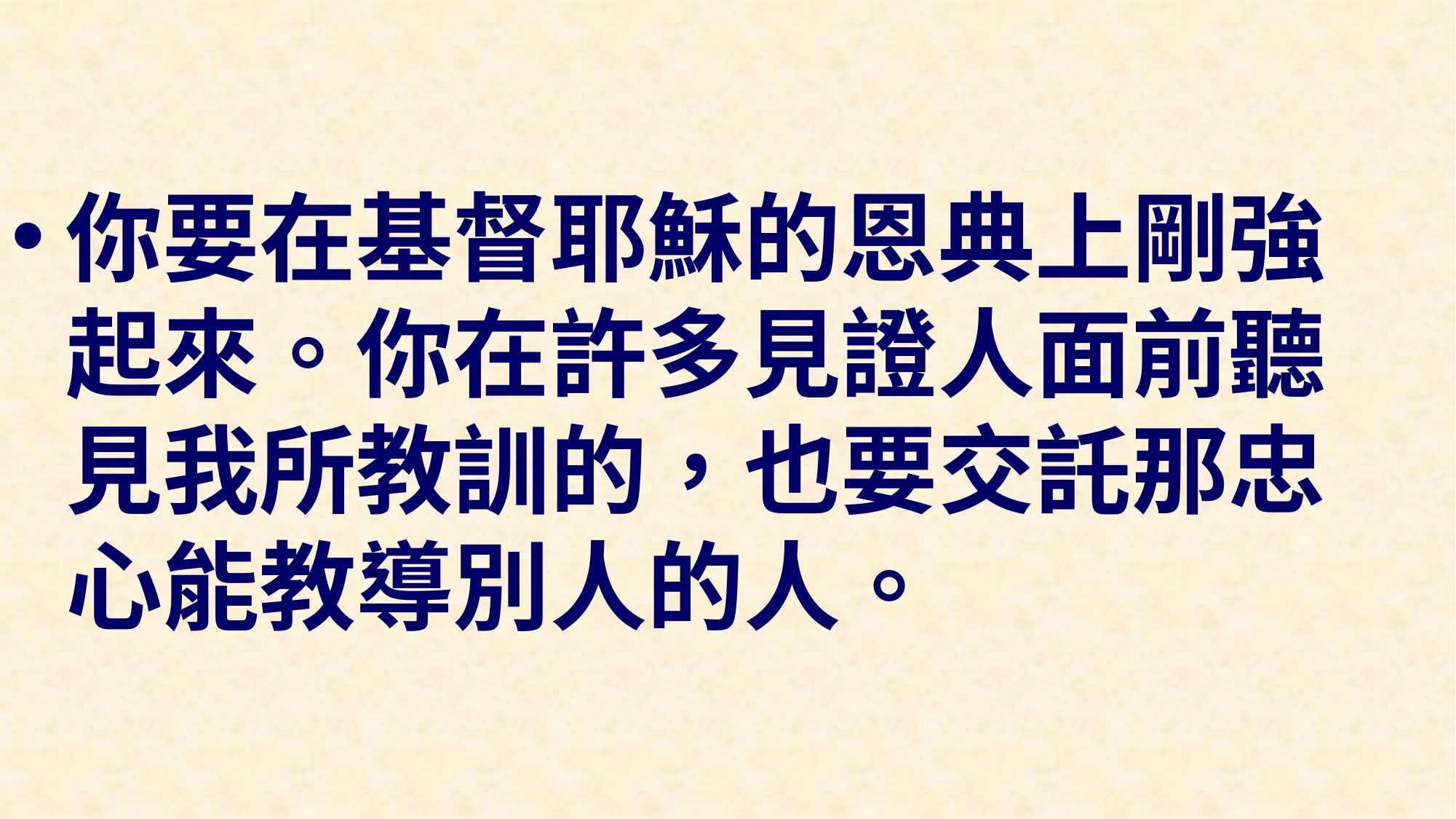

你要在基督耶穌的恩典上剛強起來。你在許多見證人面前聽見我所教訓的，也要交託那忠心能教導別人的人。